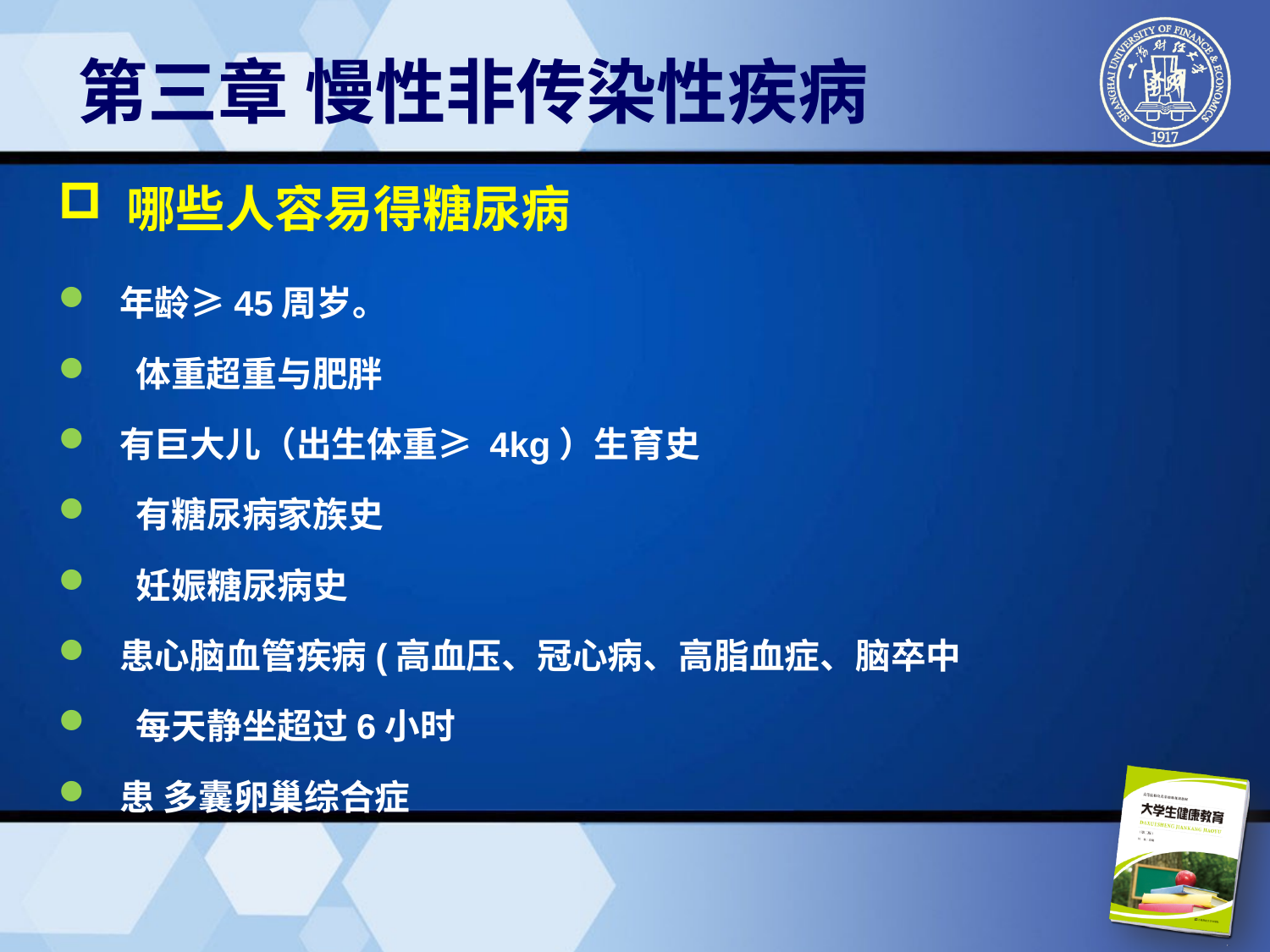

第三章 慢性非传染性疾病
 哪些人容易得糖尿病
年龄≥45周岁。
 体重超重与肥胖
有巨大儿（出生体重≥ 4kg）生育史
 有糖尿病家族史
 妊娠糖尿病史
患心脑血管疾病(高血压、冠心病、高脂血症、脑卒中
 每天静坐超过6小时
患 多囊卵巢综合症